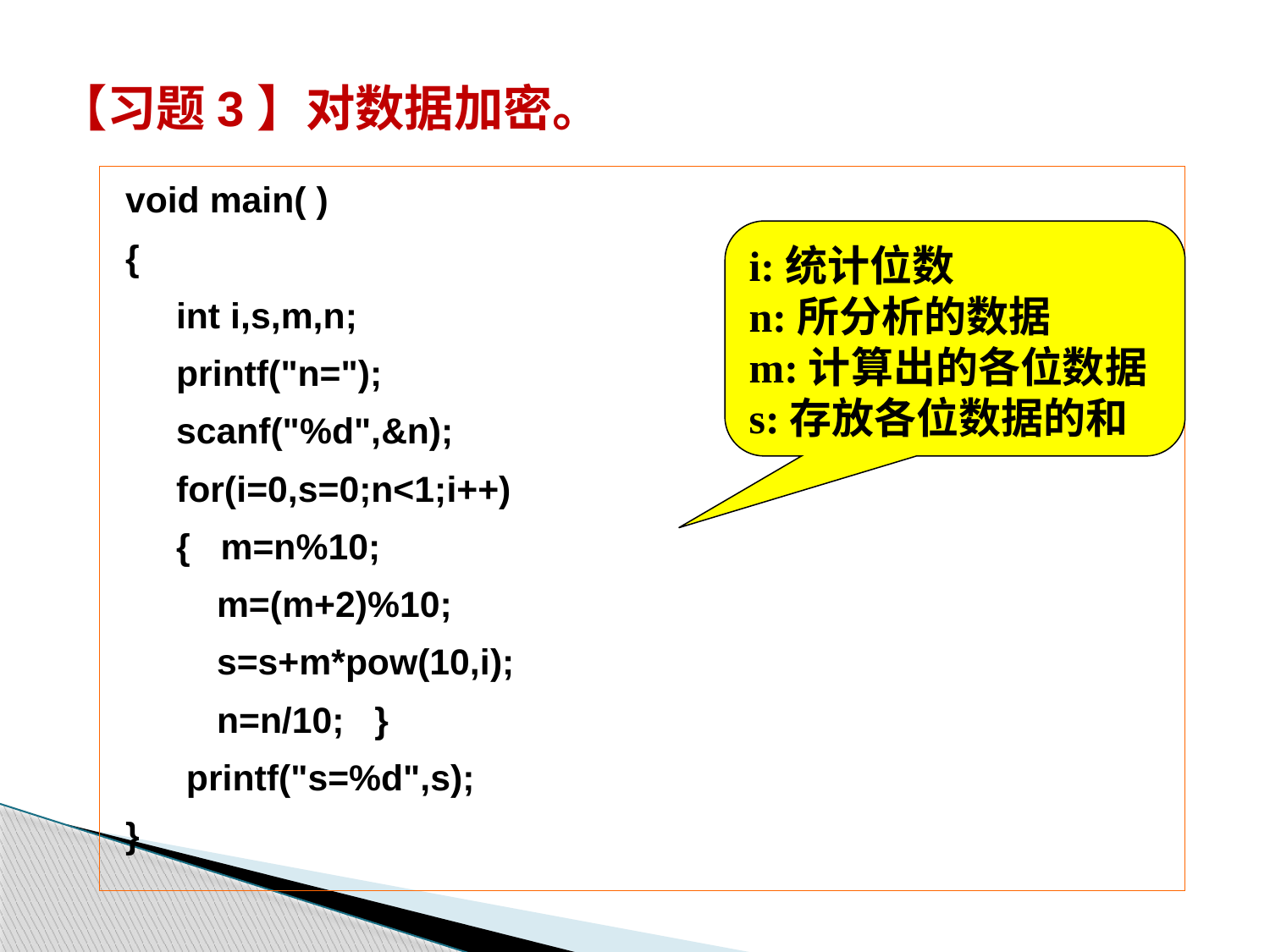

# 【习题3】对数据加密。
void main( )
{
     int i,s,m,n;
     printf("n=");
     scanf("%d",&n);
     for(i=0,s=0;n<1;i++)
     {   m=n%10;
         m=(m+2)%10;
         s=s+m*pow(10,i);
         n=n/10;   }
      printf("s=%d",s);
}

i:统计位数
n:所分析的数据
m:计算出的各位数据
s:存放各位数据的和